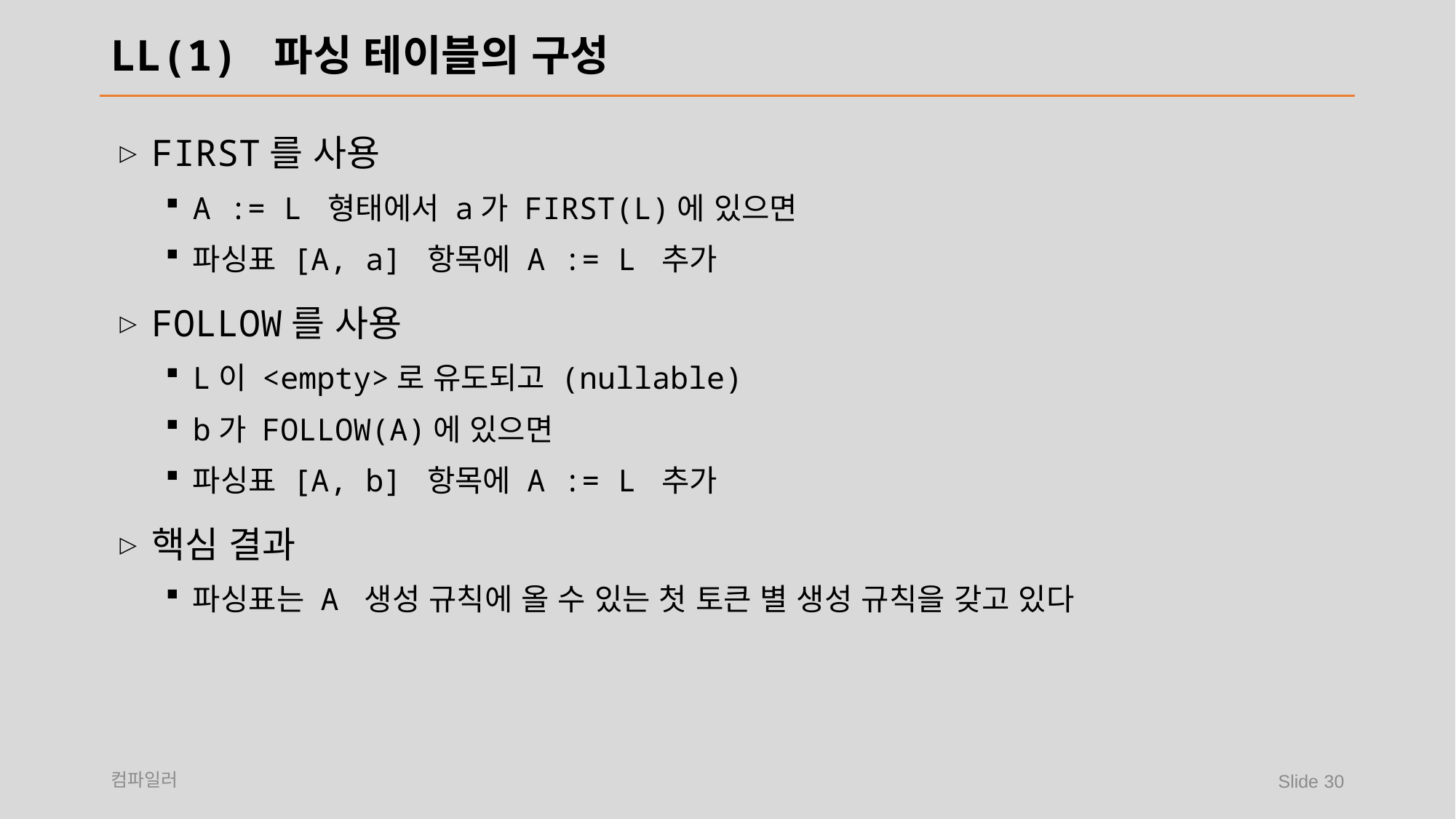

# LL(1) 파싱 테이블의 구성
FIRST를 사용
A := L 형태에서 a가 FIRST(L)에 있으면
파싱표 [A, a] 항목에 A := L 추가
FOLLOW를 사용
L이 <empty>로 유도되고 (nullable)
b가 FOLLOW(A)에 있으면
파싱표 [A, b] 항목에 A := L 추가
핵심 결과
파싱표는 A 생성 규칙에 올 수 있는 첫 토큰 별 생성 규칙을 갖고 있다

컴파일러
Slide 30